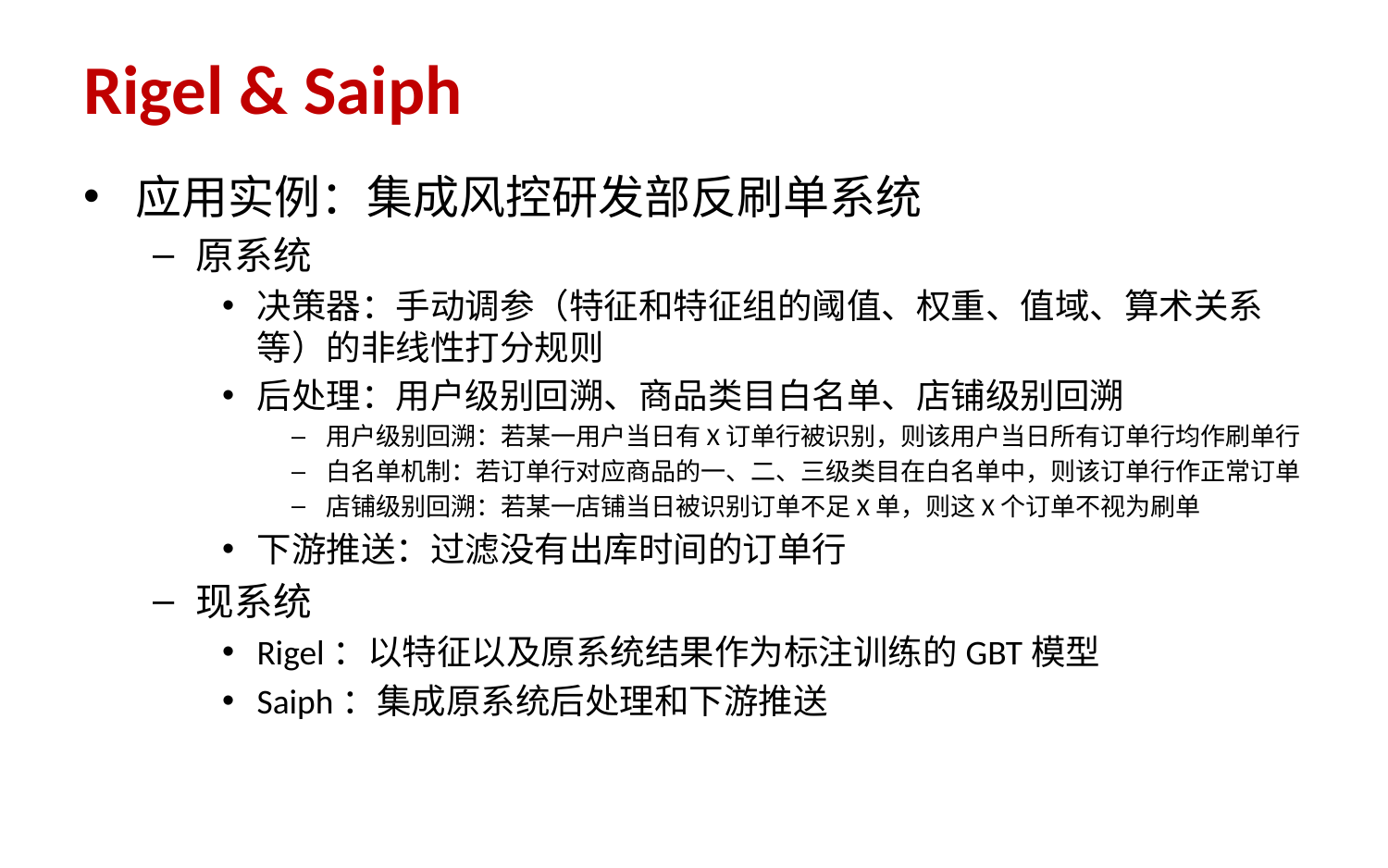

# Rigel & Saiph
应用实例：集成风控研发部反刷单系统
原系统
决策器：手动调参（特征和特征组的阈值、权重、值域、算术关系等）的非线性打分规则
后处理：用户级别回溯、商品类目白名单、店铺级别回溯
用户级别回溯：若某一用户当日有X订单行被识别，则该用户当日所有订单行均作刷单行
白名单机制：若订单行对应商品的一、二、三级类目在白名单中，则该订单行作正常订单
店铺级别回溯：若某一店铺当日被识别订单不足X单，则这X个订单不视为刷单
下游推送：过滤没有出库时间的订单行
现系统
Rigel：以特征以及原系统结果作为标注训练的GBT模型
Saiph：集成原系统后处理和下游推送